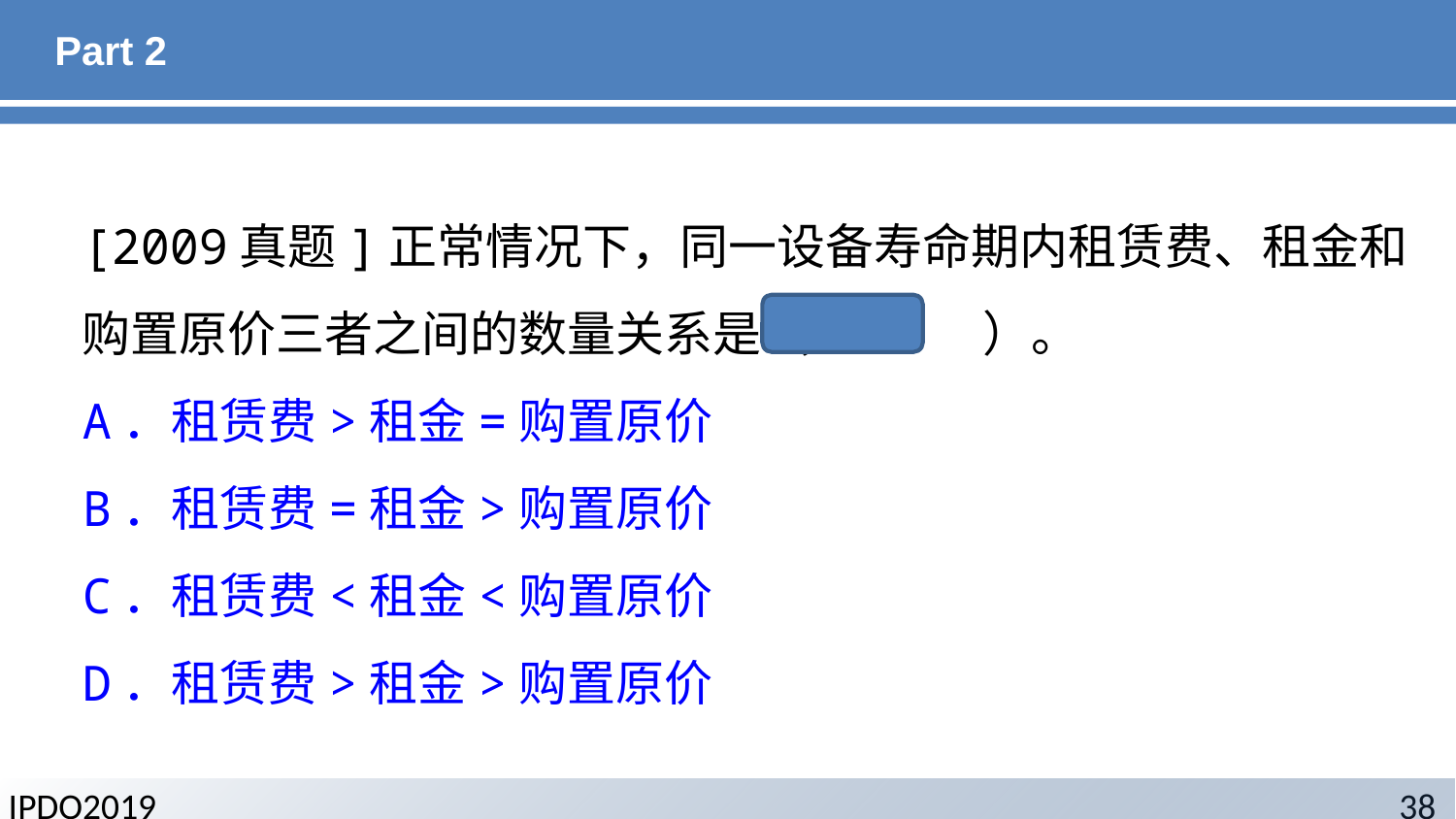

# Part 2

[2009真题]正常情况下，同一设备寿命期内租赁费、租金和购置原价三者之间的数量关系是（   D   ）。
A．租赁费>租金=购置原价
B．租赁费=租金>购置原价
C．租赁费<租金<购置原价
D．租赁费>租金>购置原价

IPDO2019
38